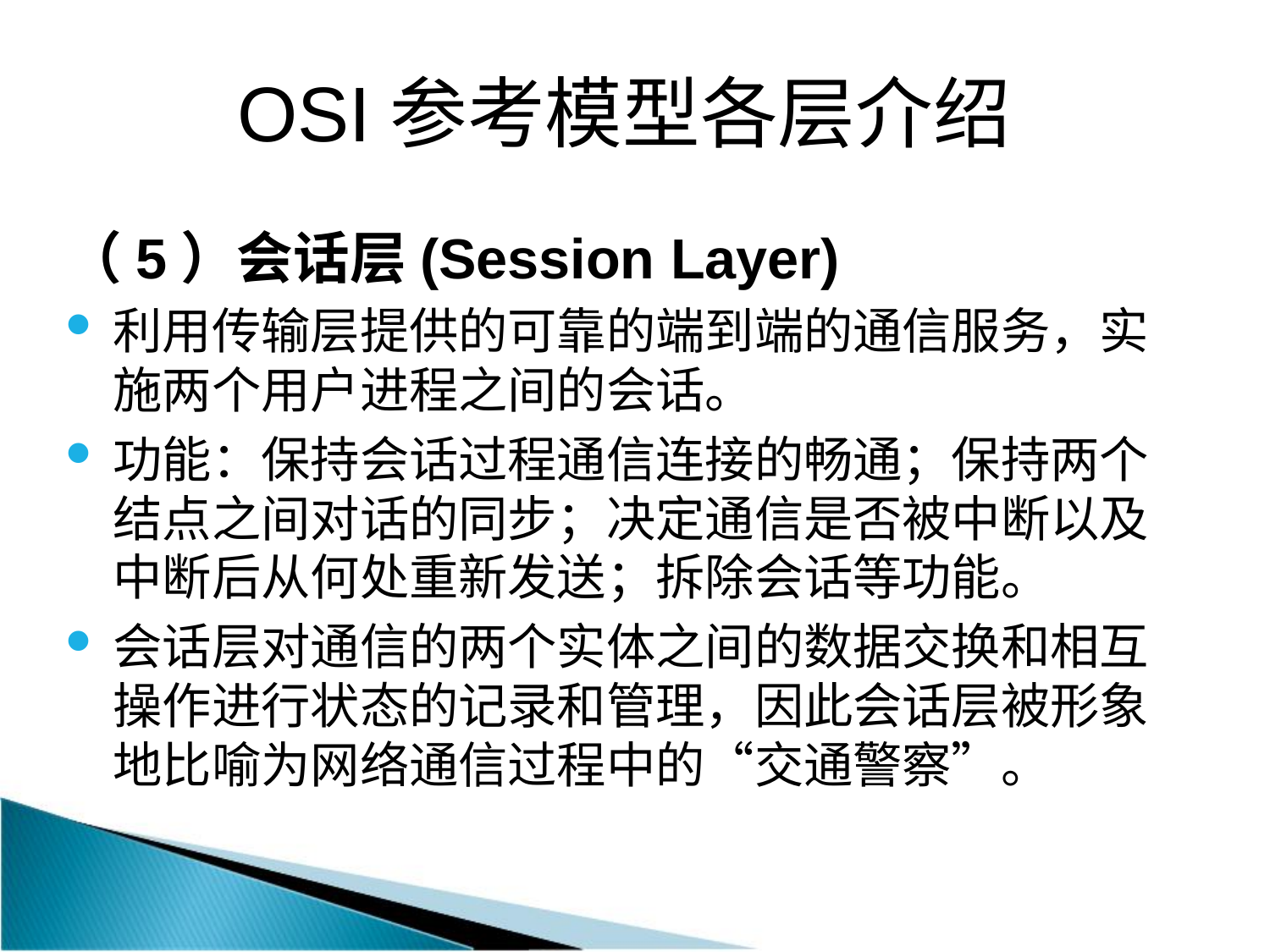

# OSI参考模型各层介绍
（5）会话层(Session Layer)
利用传输层提供的可靠的端到端的通信服务，实施两个用户进程之间的会话。
功能：保持会话过程通信连接的畅通；保持两个结点之间对话的同步；决定通信是否被中断以及中断后从何处重新发送；拆除会话等功能。
会话层对通信的两个实体之间的数据交换和相互操作进行状态的记录和管理，因此会话层被形象地比喻为网络通信过程中的“交通警察”。